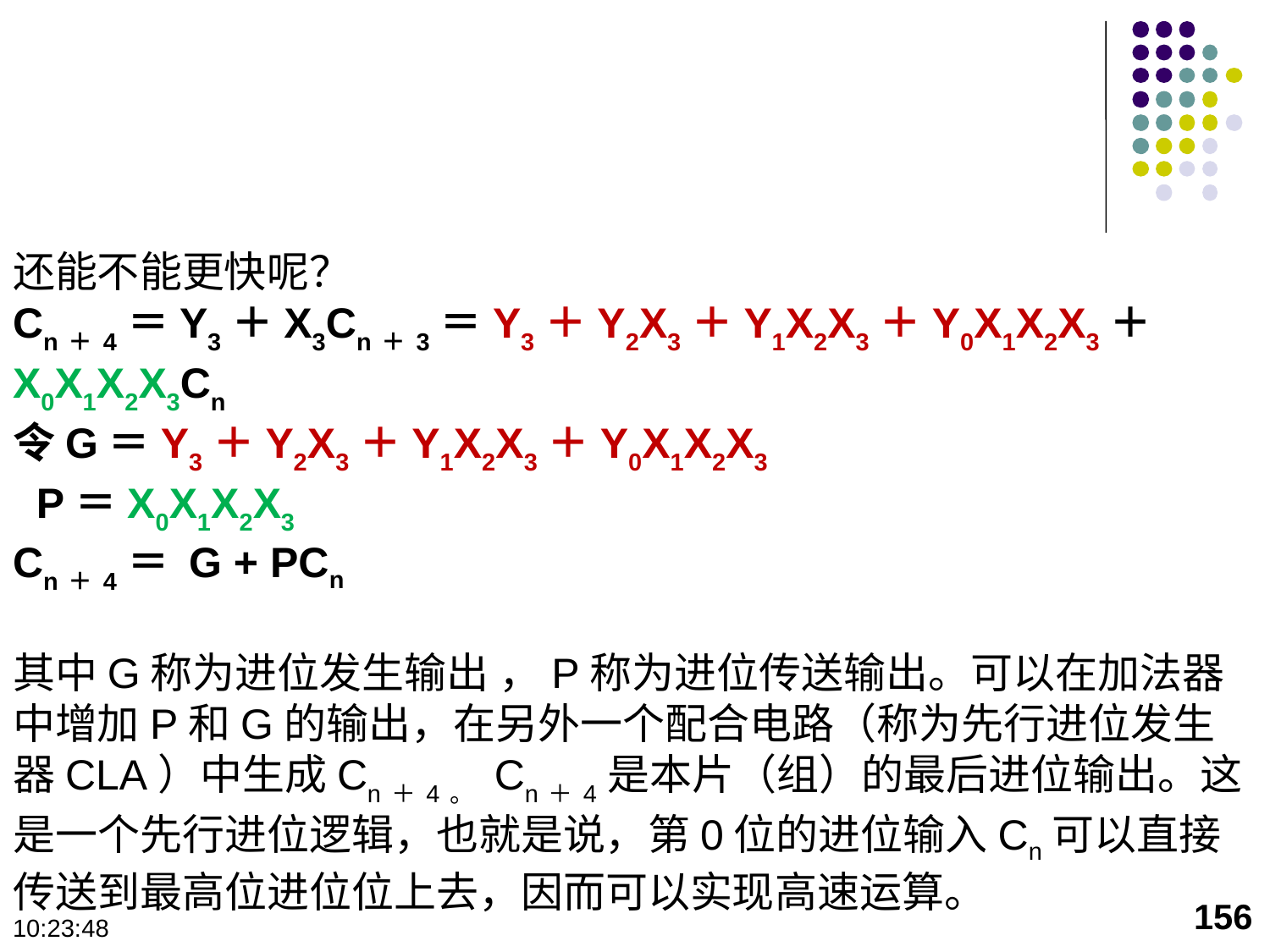

还能不能更快呢？
Cn＋4＝Y3＋X3Cn＋3＝Y3＋Y2X3＋Y1X2X3＋Y0X1X2X3＋X0X1X2X3Cn
令G＝Y3＋Y2X3＋Y1X2X3＋Y0X1X2X3
  P＝X0X1X2X3
Cn＋4＝ G + PCn

其中G称为进位发生输出 ，P称为进位传送输出。可以在加法器中增加P和G的输出，在另外一个配合电路（称为先行进位发生器CLA）中生成Cn＋4。 Cn＋4是本片（组）的最后进位输出。这是一个先行进位逻辑，也就是说，第0位的进位输入Cn可以直接传送到最高位进位位上去，因而可以实现高速运算。
156
10:23:48